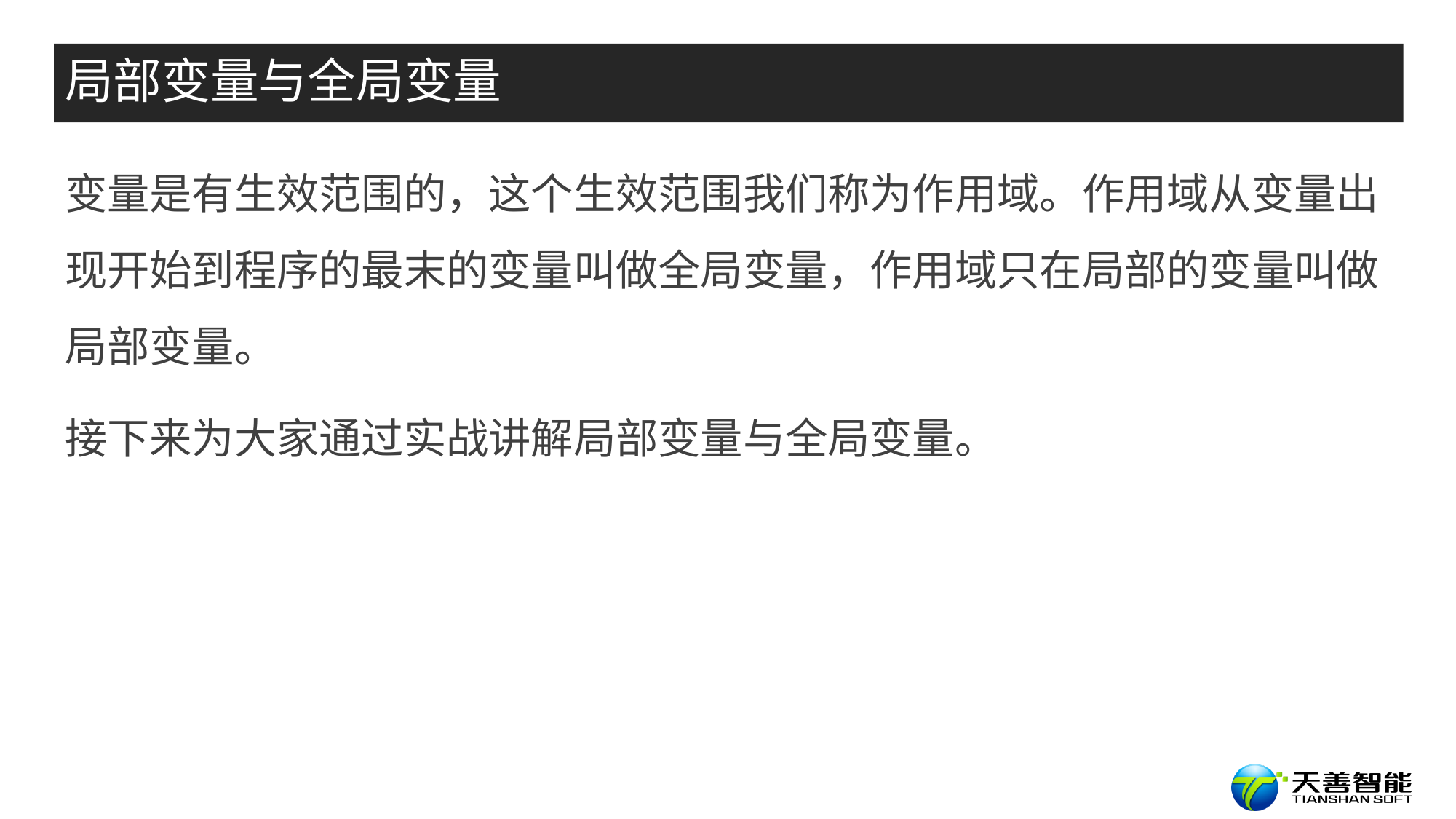

# 局部变量与全局变量
变量是有生效范围的，这个生效范围我们称为作用域。作用域从变量出现开始到程序的最末的变量叫做全局变量，作用域只在局部的变量叫做局部变量。
接下来为大家通过实战讲解局部变量与全局变量。